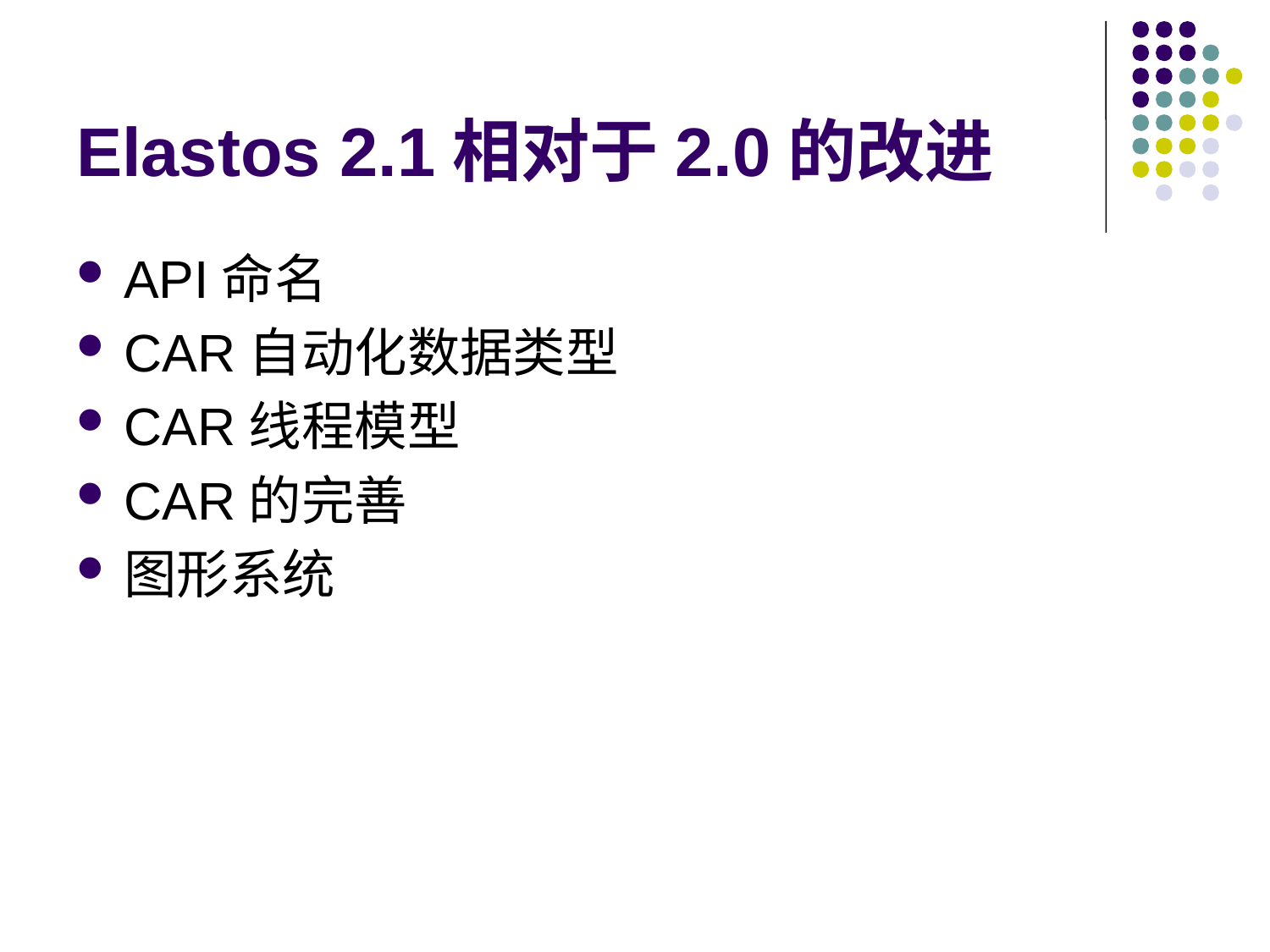

# Elastos 2.1相对于2.0的改进
API命名
CAR自动化数据类型
CAR线程模型
CAR的完善
图形系统